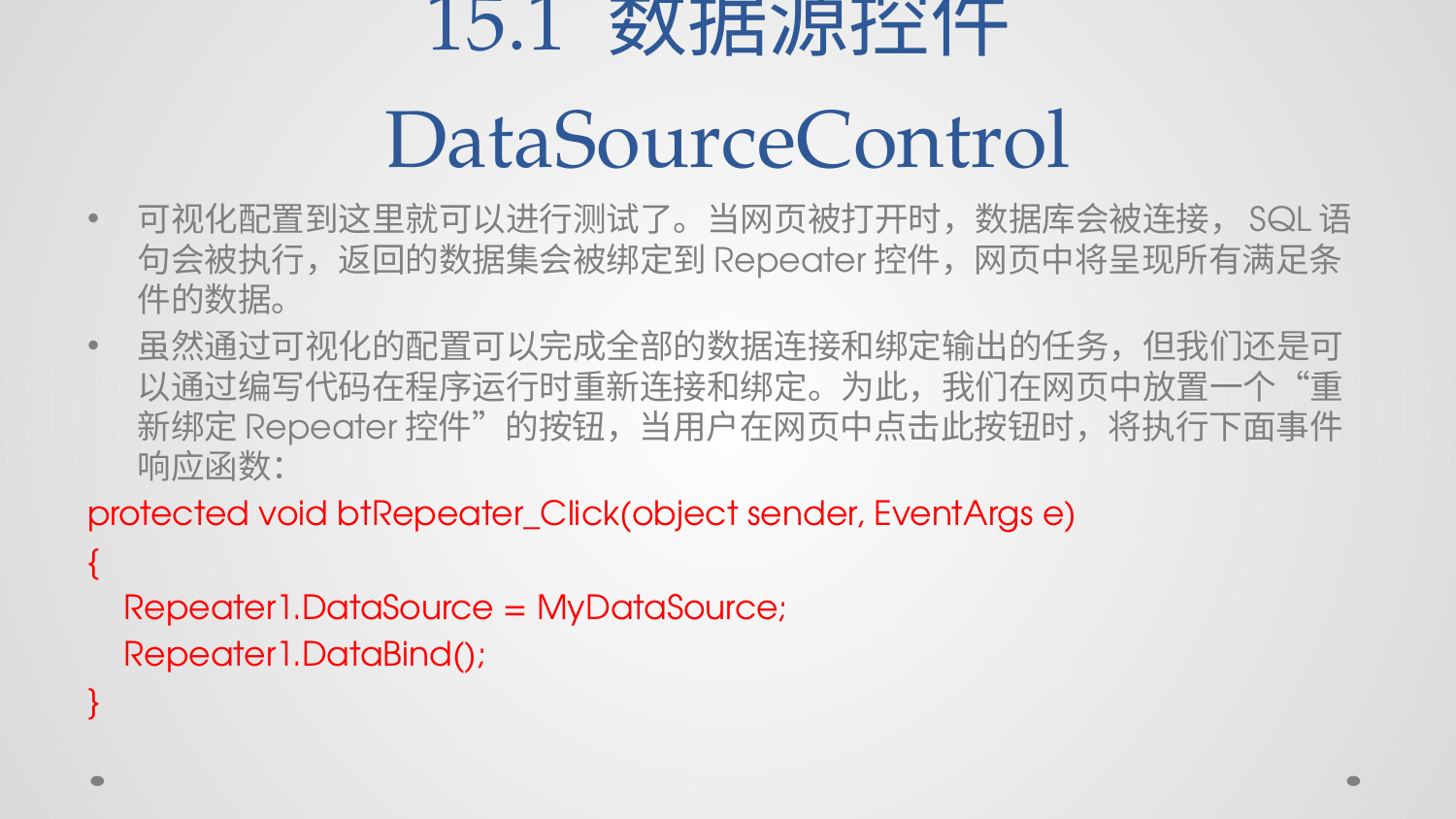

# 15.1 数据源控件DataSourceControl
可视化配置到这里就可以进行测试了。当网页被打开时，数据库会被连接，SQL语句会被执行，返回的数据集会被绑定到Repeater控件，网页中将呈现所有满足条件的数据。
虽然通过可视化的配置可以完成全部的数据连接和绑定输出的任务，但我们还是可以通过编写代码在程序运行时重新连接和绑定。为此，我们在网页中放置一个“重新绑定Repeater控件”的按钮，当用户在网页中点击此按钮时，将执行下面事件响应函数：
protected void btRepeater_Click(object sender, EventArgs e)
{
    Repeater1.DataSource = MyDataSource;
    Repeater1.DataBind();
}